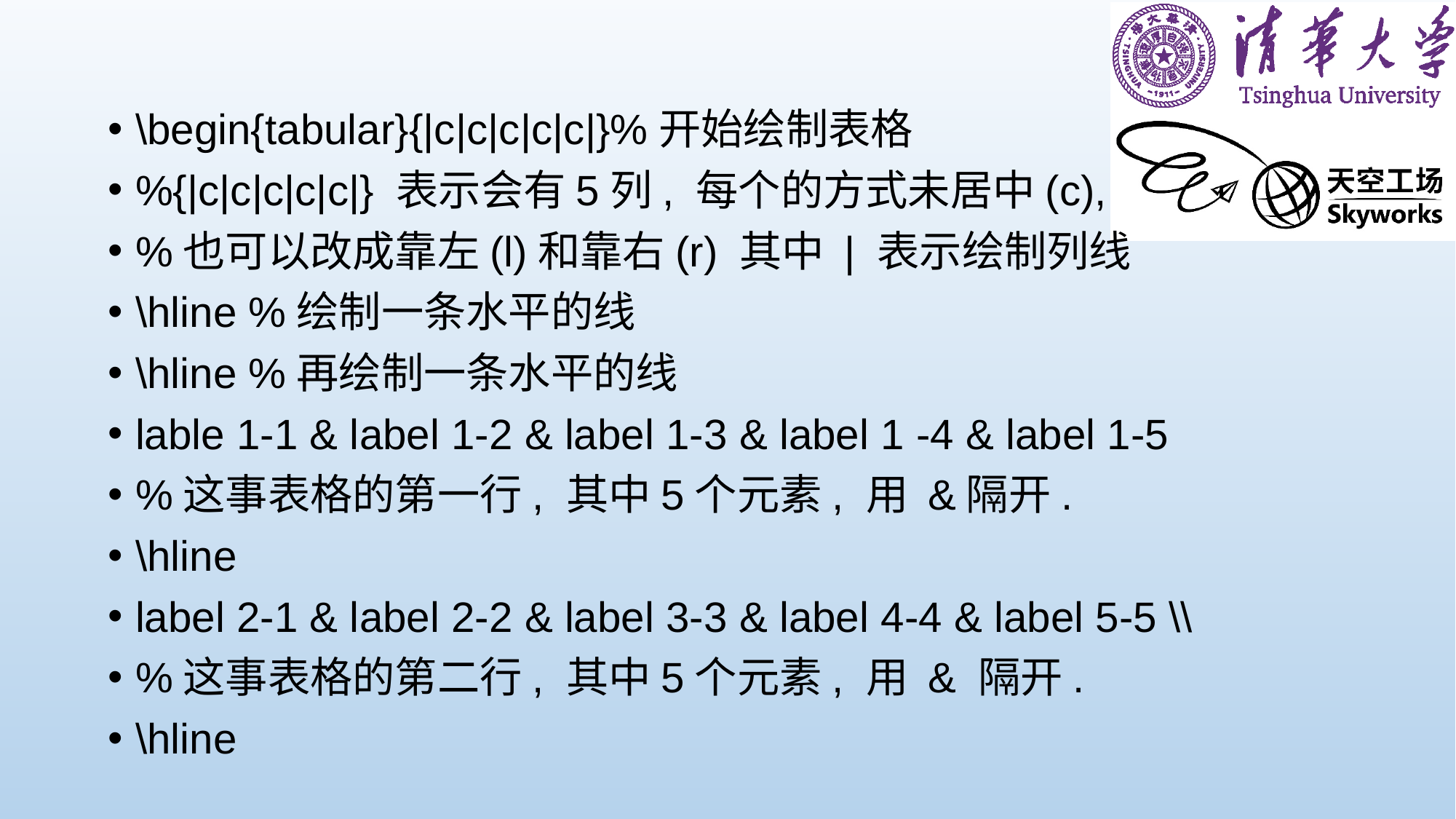

\begin{tabular}{|c|c|c|c|c|}%开始绘制表格
%{|c|c|c|c|c|} 表示会有5列, 每个的方式未居中(c),
%也可以改成靠左(l)和靠右(r) 其中 | 表示绘制列线
\hline %绘制一条水平的线
\hline %再绘制一条水平的线
lable 1-1 & label 1-2 & label 1-3 & label 1 -4 & label 1-5
%这事表格的第一行, 其中5个元素, 用 &隔开.
\hline
label 2-1 & label 2-2 & label 3-3 & label 4-4 & label 5-5 \\
%这事表格的第二行, 其中5个元素, 用 & 隔开.
\hline